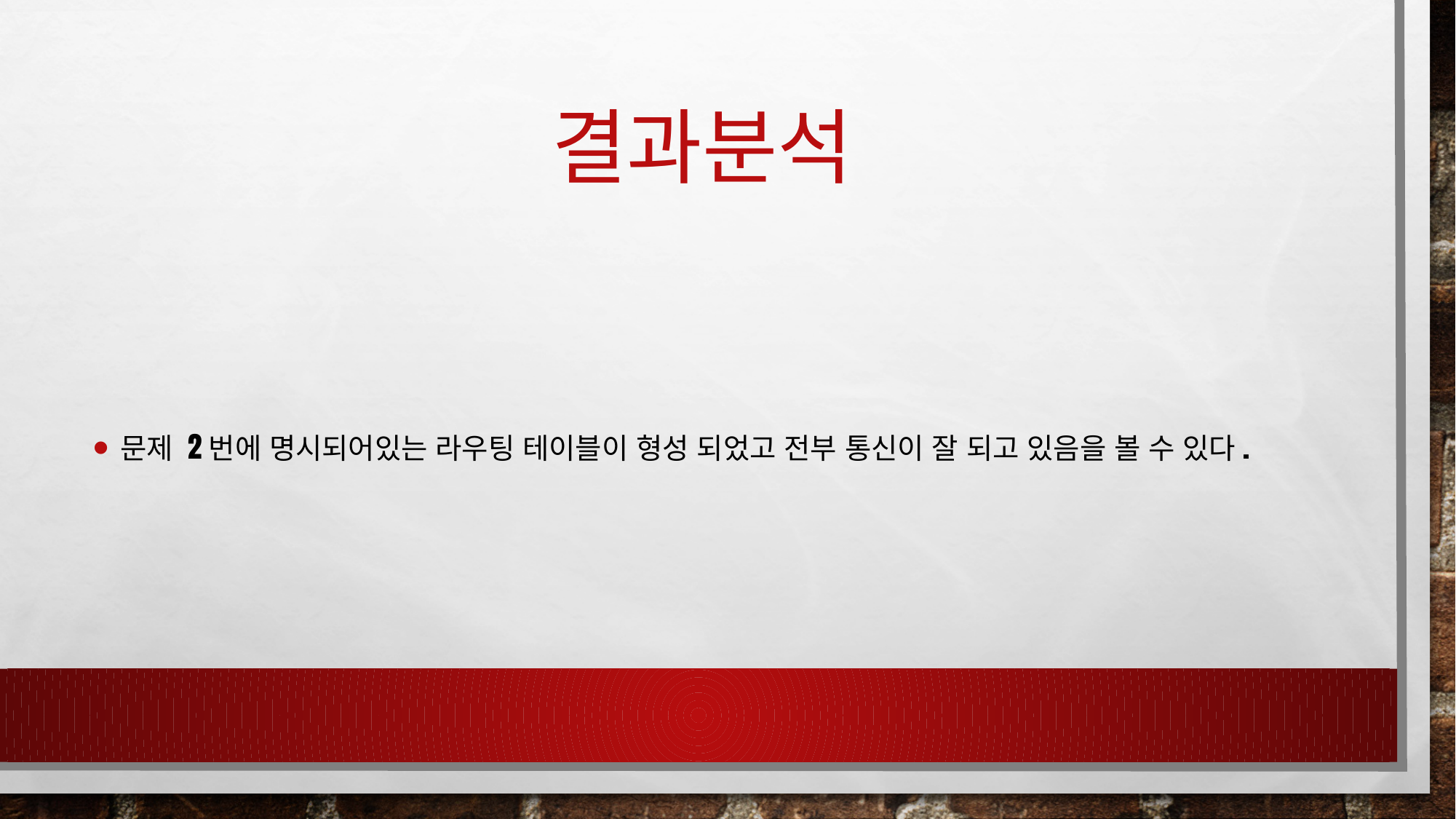

# 결과분석
문제 2번에 명시되어있는 라우팅 테이블이 형성 되었고 전부 통신이 잘 되고 있음을 볼 수 있다.